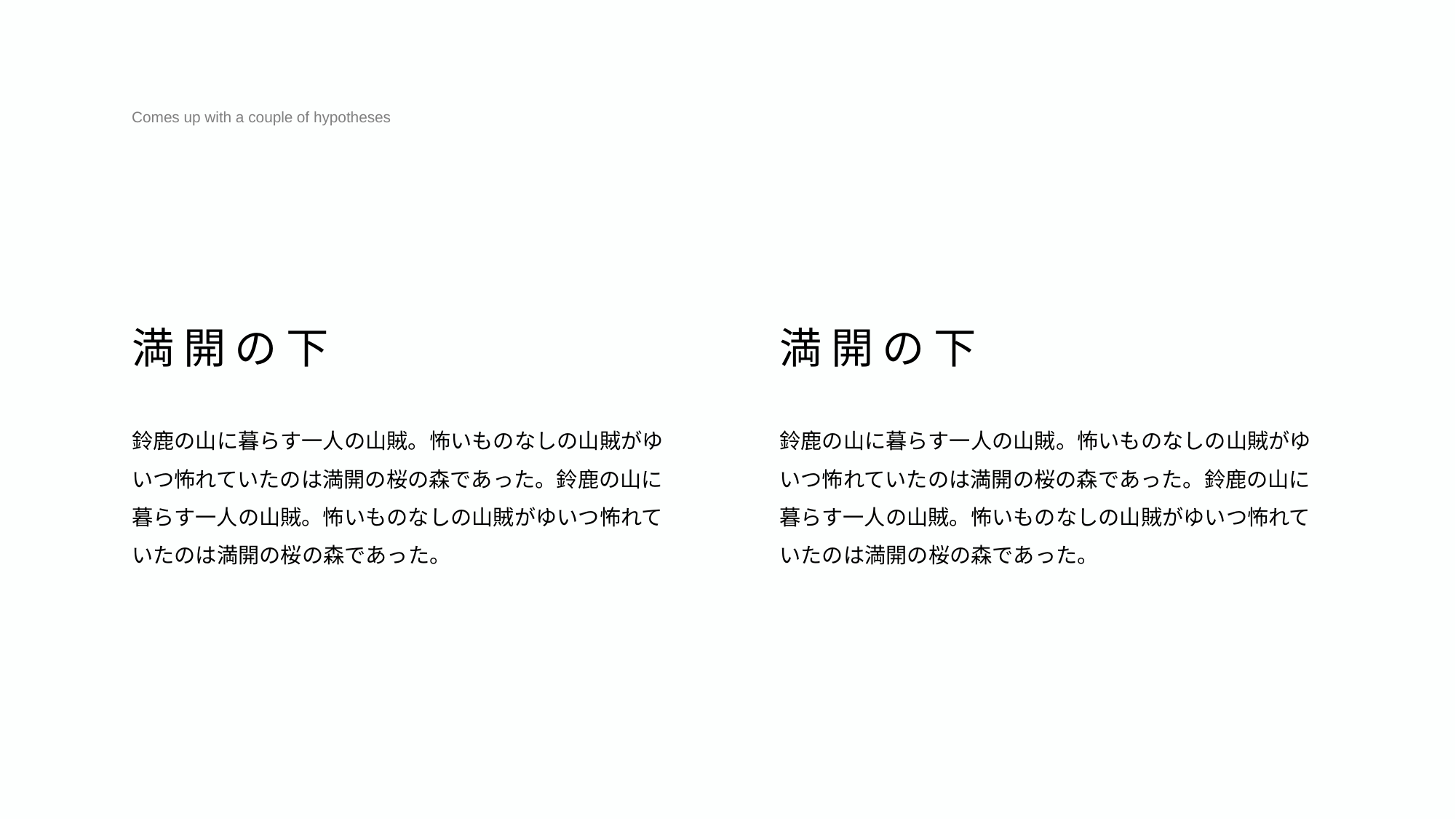

Comes up with a couple of hypotheses
# 満開の下
満開の下
鈴鹿の山に暮らす一人の山賊。怖いものなしの山賊がゆいつ怖れていたのは満開の桜の森であった。鈴鹿の山に暮らす一人の山賊。怖いものなしの山賊がゆいつ怖れていたのは満開の桜の森であった。
鈴鹿の山に暮らす一人の山賊。怖いものなしの山賊がゆいつ怖れていたのは満開の桜の森であった。鈴鹿の山に暮らす一人の山賊。怖いものなしの山賊がゆいつ怖れていたのは満開の桜の森であった。